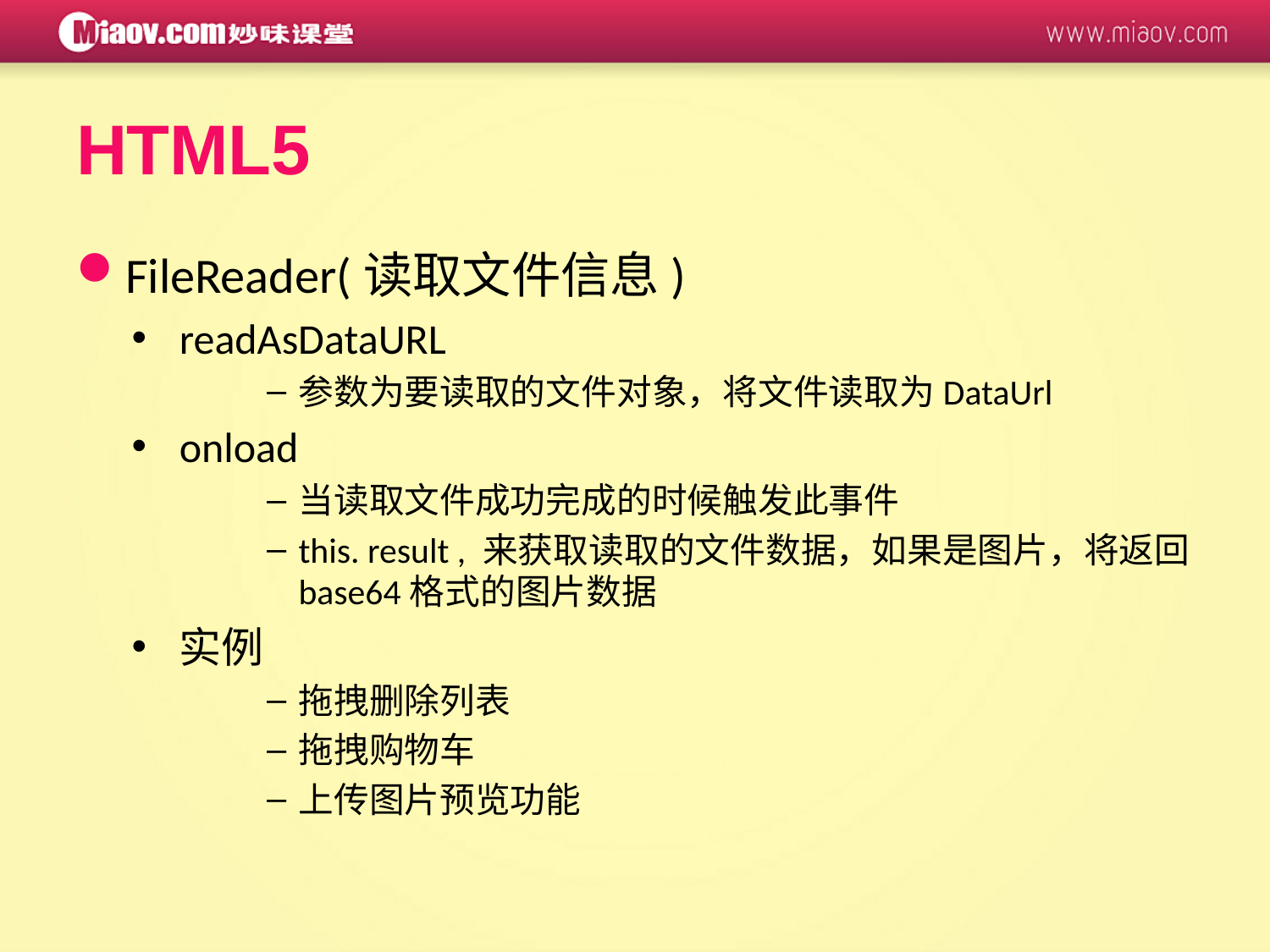

HTML5
FileReader(读取文件信息)
readAsDataURL
参数为要读取的文件对象，将文件读取为DataUrl
onload
当读取文件成功完成的时候触发此事件
this. result , 来获取读取的文件数据，如果是图片，将返回base64格式的图片数据
实例
拖拽删除列表
拖拽购物车
上传图片预览功能